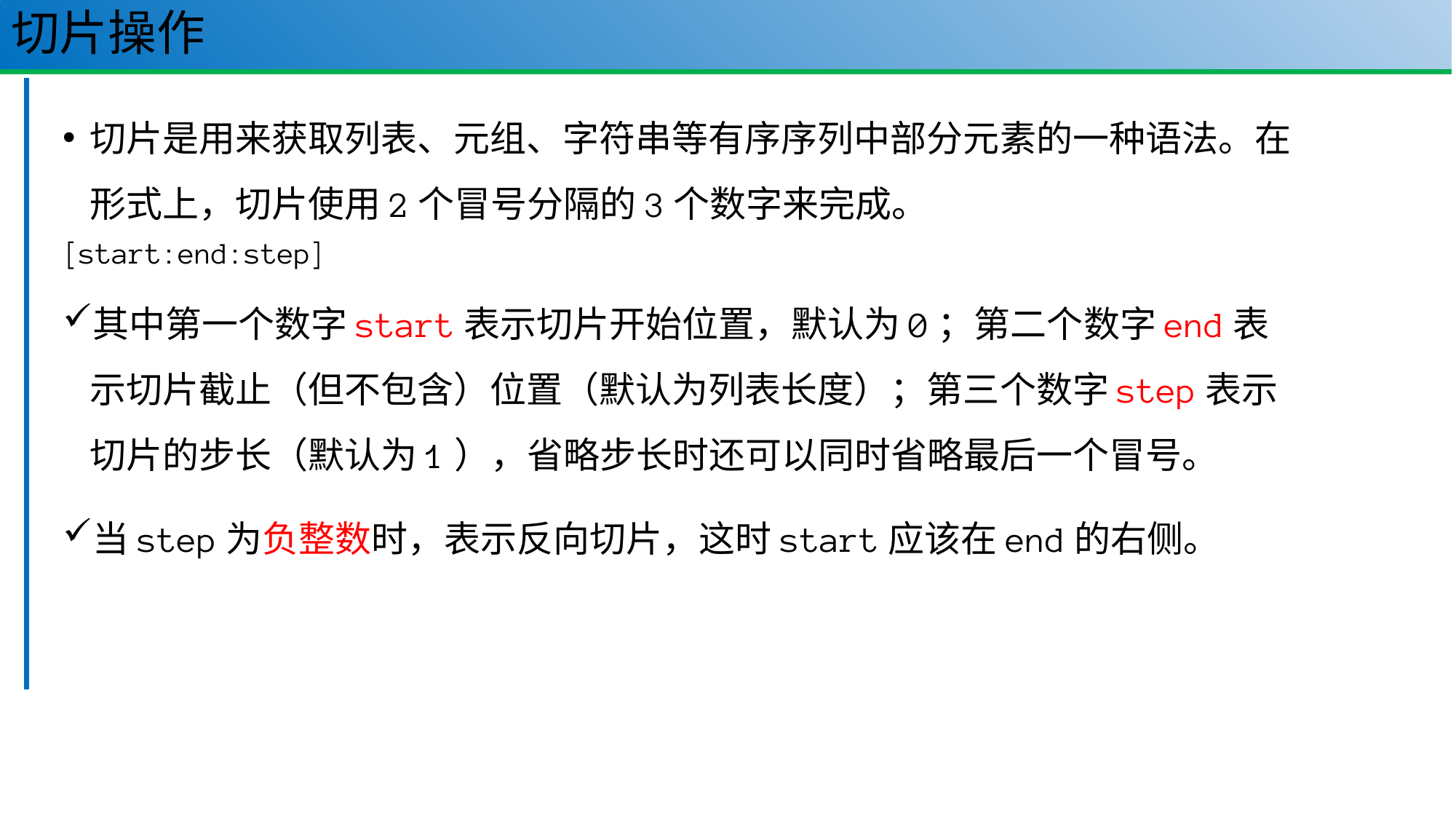

# 切片操作
26
切片是用来获取列表、元组、字符串等有序序列中部分元素的一种语法。在形式上，切片使用2个冒号分隔的3个数字来完成。
[start:end:step]
其中第一个数字start表示切片开始位置，默认为0；第二个数字end表示切片截止（但不包含）位置（默认为列表长度）；第三个数字step表示切片的步长（默认为1），省略步长时还可以同时省略最后一个冒号。
当step为负整数时，表示反向切片，这时start应该在end的右侧。